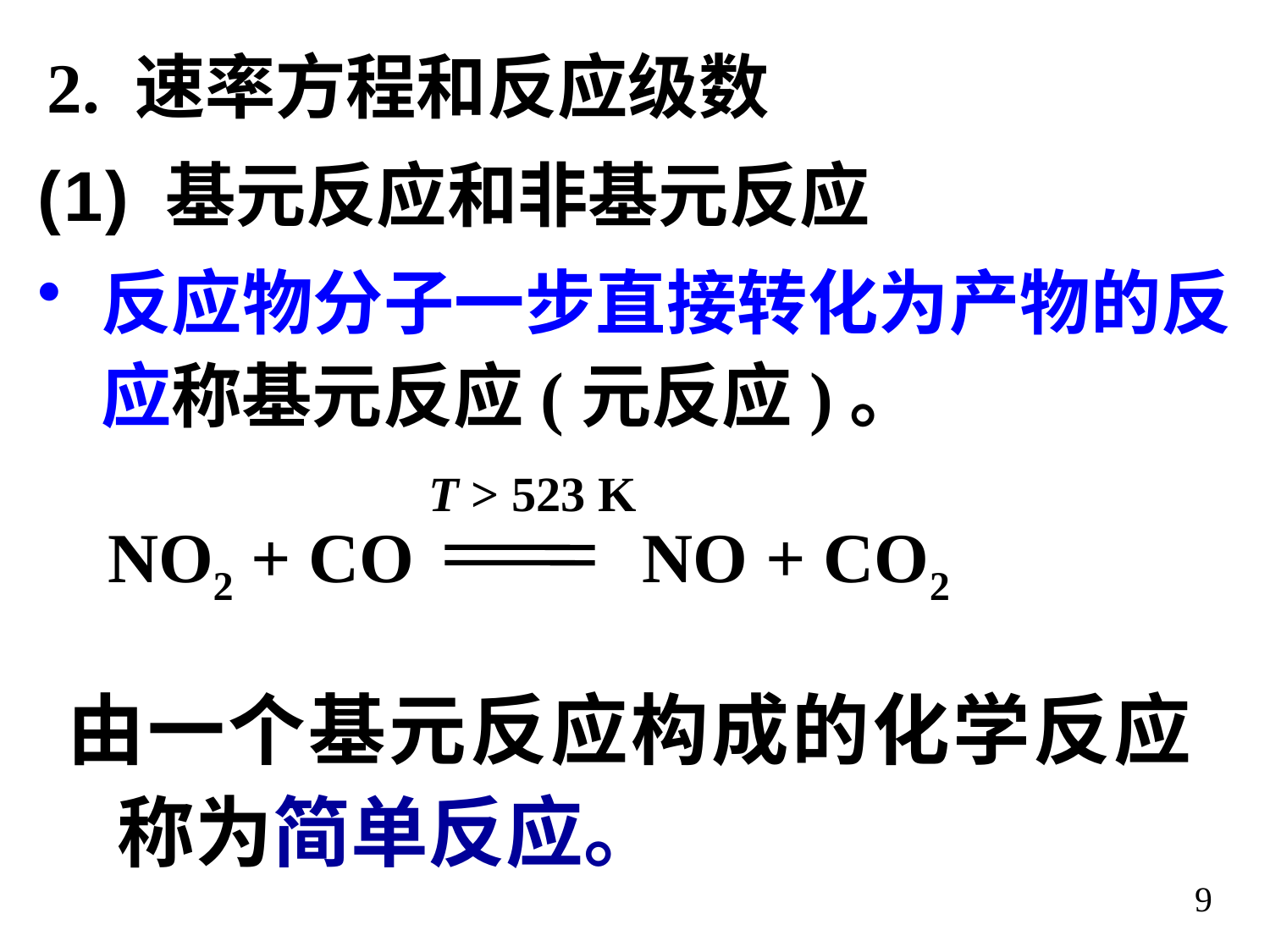

2. 速率方程和反应级数
 基元反应和非基元反应
反应物分子一步直接转化为产物的反应称基元反应(元反应)。

T > 523 K
NO2 + CO             NO + CO2

由一个基元反应构成的化学反应称为简单反应。